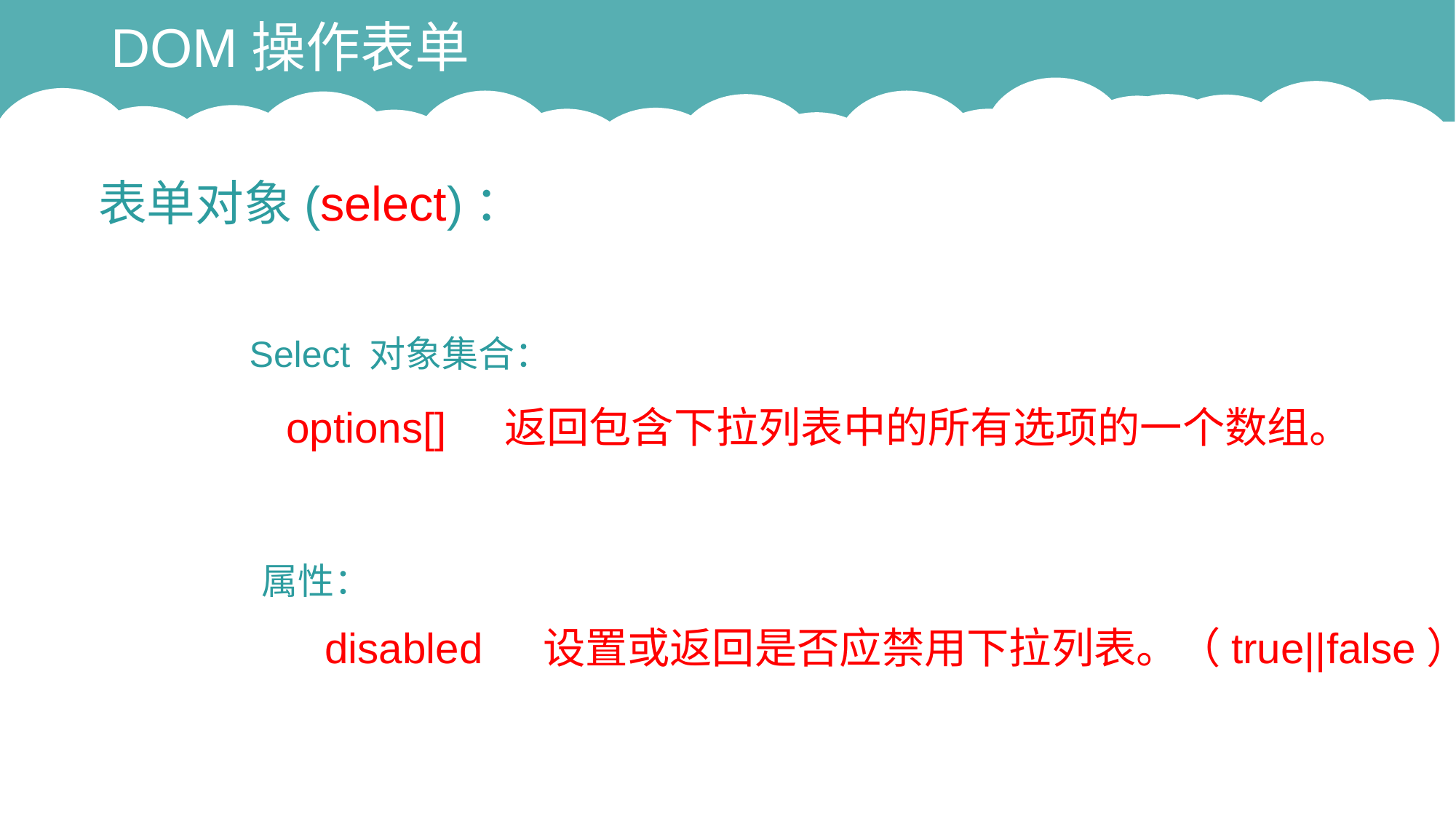

# DOM操作表单
表单对象(select)：
Select 对象集合：
options[]	返回包含下拉列表中的所有选项的一个数组。
属性：
disabled	设置或返回是否应禁用下拉列表。（true||false）